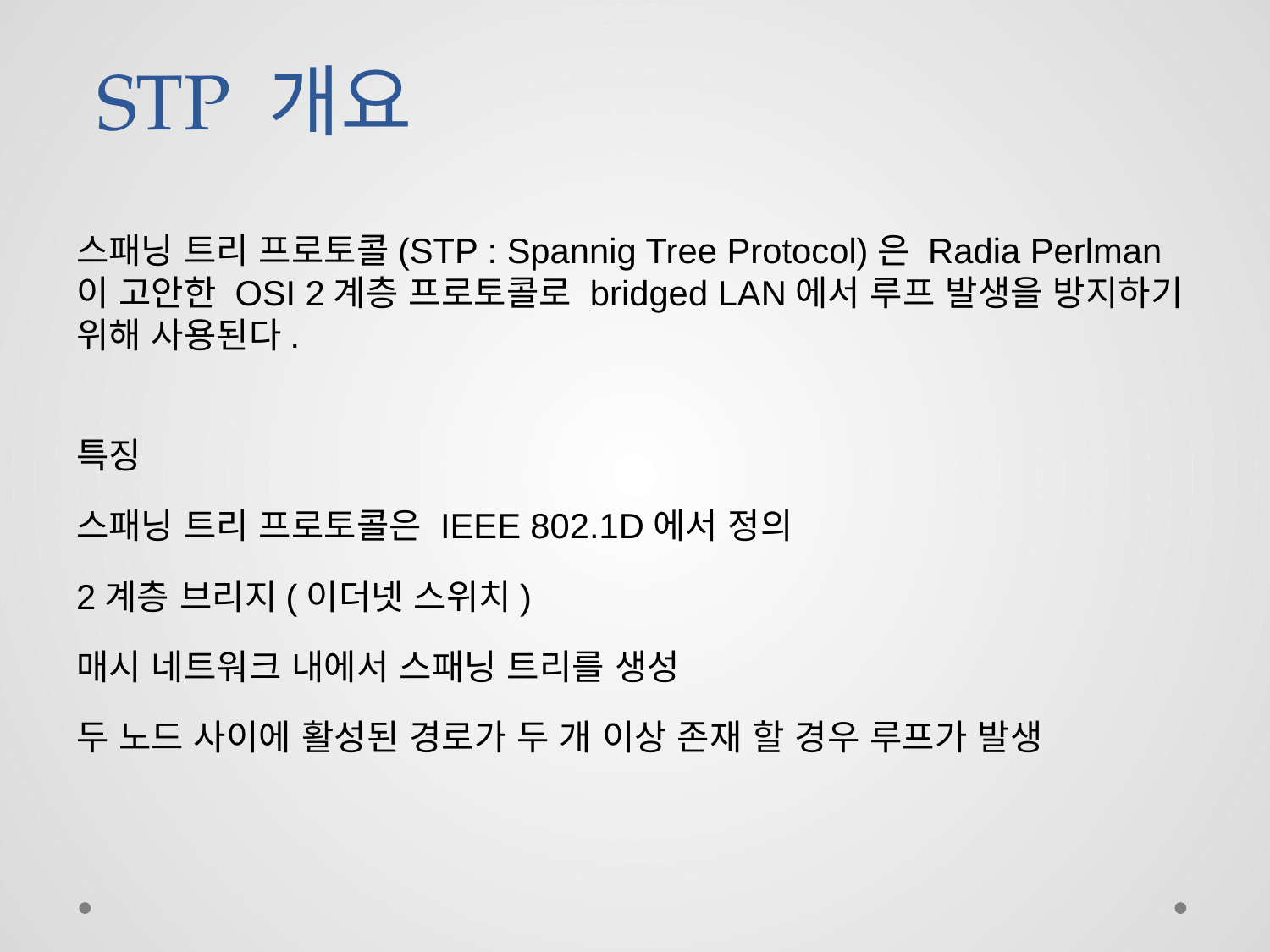

# STP 개요
스패닝 트리 프로토콜(STP : Spannig Tree Protocol)은 Radia Perlman이 고안한 OSI 2계층 프로토콜로 bridged LAN에서 루프 발생을 방지하기 위해 사용된다.

특징
스패닝 트리 프로토콜은 IEEE 802.1D에서 정의
2계층 브리지(이더넷 스위치)
매시 네트워크 내에서 스패닝 트리를 생성
두 노드 사이에 활성된 경로가 두 개 이상 존재 할 경우 루프가 발생